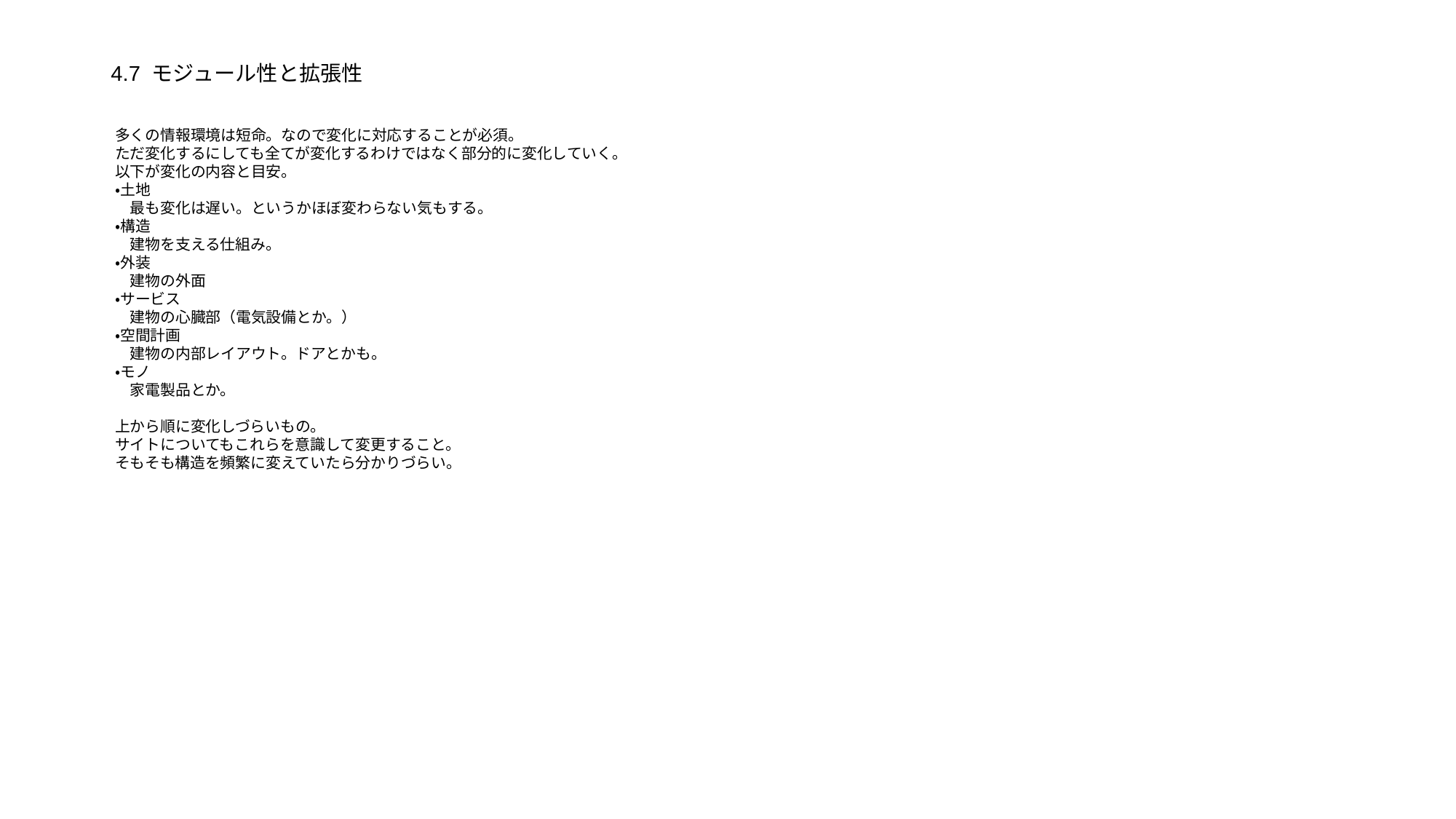

# 4.7 モジュール性と拡張性
多くの情報環境は短命。なので変化に対応することが必須。
ただ変化するにしても全てが変化するわけではなく部分的に変化していく。
以下が変化の内容と目安。
・土地
　最も変化は遅い。というかほぼ変わらない気もする。
・構造
　建物を支える仕組み。
・外装
　建物の外面
・サービス
　建物の心臓部（電気設備とか。）
・空間計画
　建物の内部レイアウト。ドアとかも。
・モノ
　家電製品とか。

上から順に変化しづらいもの。
サイトについてもこれらを意識して変更すること。
そもそも構造を頻繁に変えていたら分かりづらい。